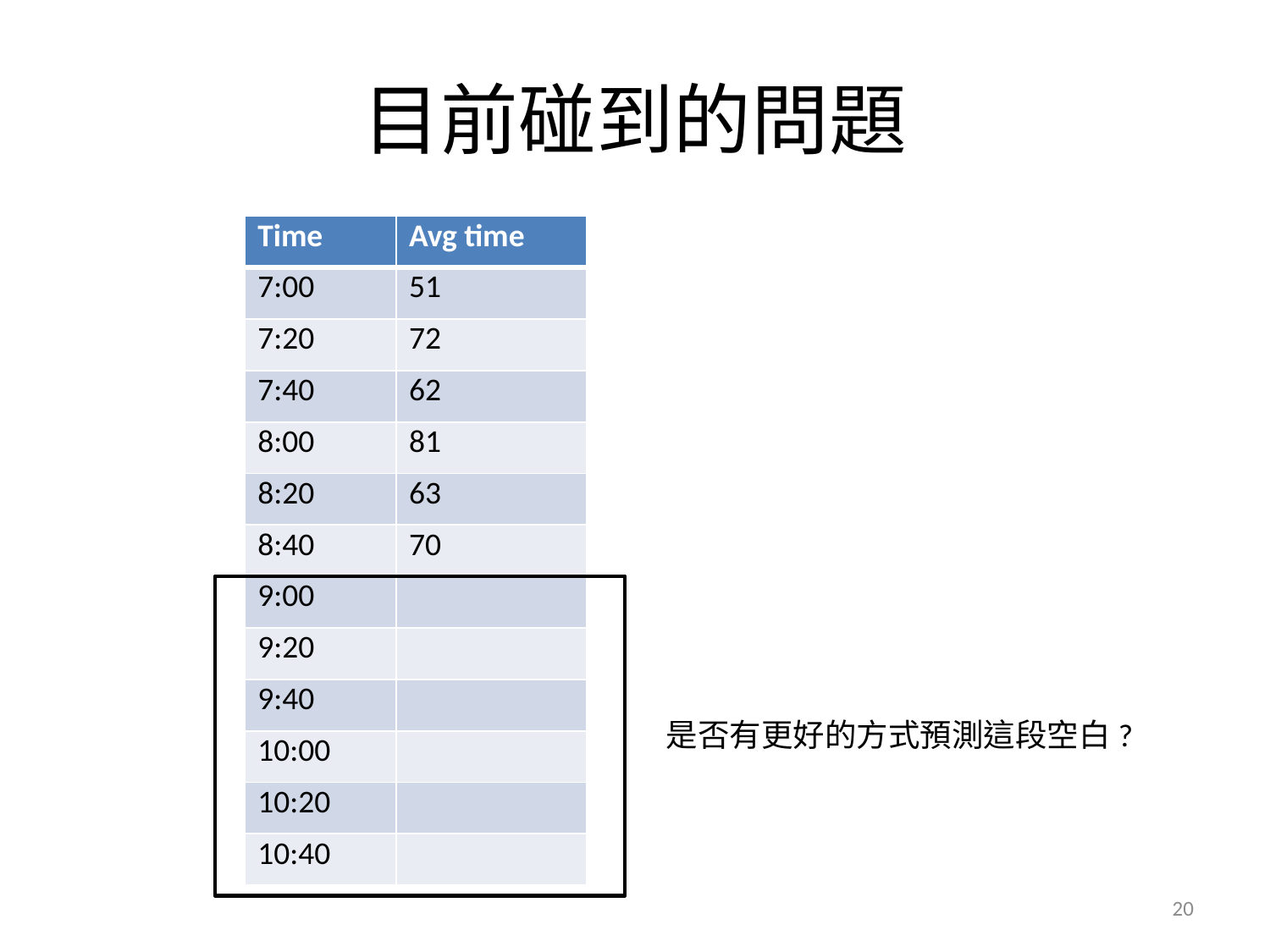

# 目前碰到的問題
| Time | Avg time |
| --- | --- |
| 7:00 | 51 |
| 7:20 | 72 |
| 7:40 | 62 |
| 8:00 | 81 |
| 8:20 | 63 |
| 8:40 | 70 |
| 9:00 |  |
| 9:20 |  |
| 9:40 |  |
| 10:00 |  |
| 10:20 |  |
| 10:40 |  |

是否有更好的方式預測這段空白?
20